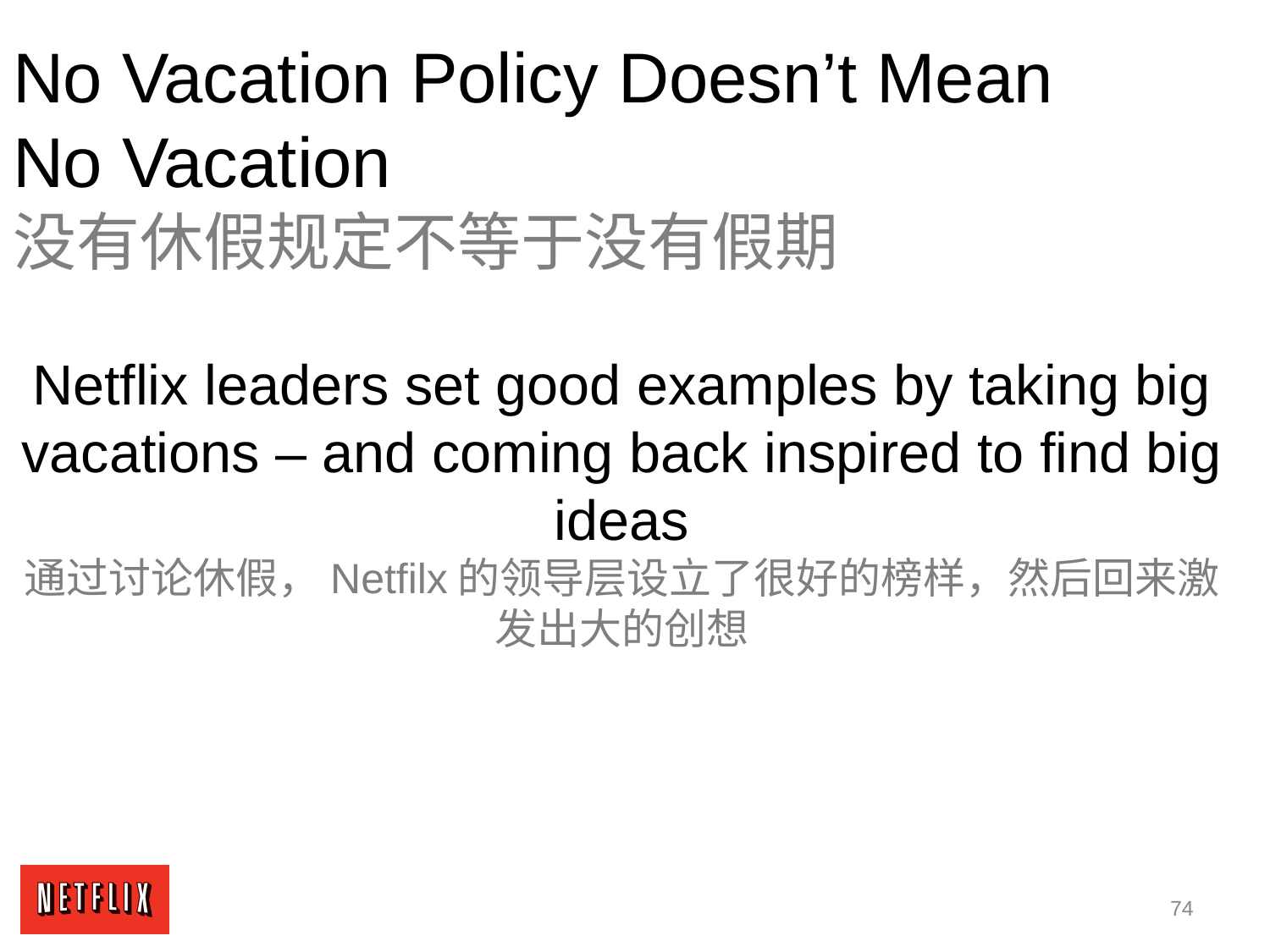

No Vacation Policy Doesn’t Mean
No Vacation
没有休假规定不等于没有假期
Netflix leaders set good examples by taking big vacations – and coming back inspired to find big ideas
通过讨论休假，Netfilx的领导层设立了很好的榜样，然后回来激发出大的创想
74